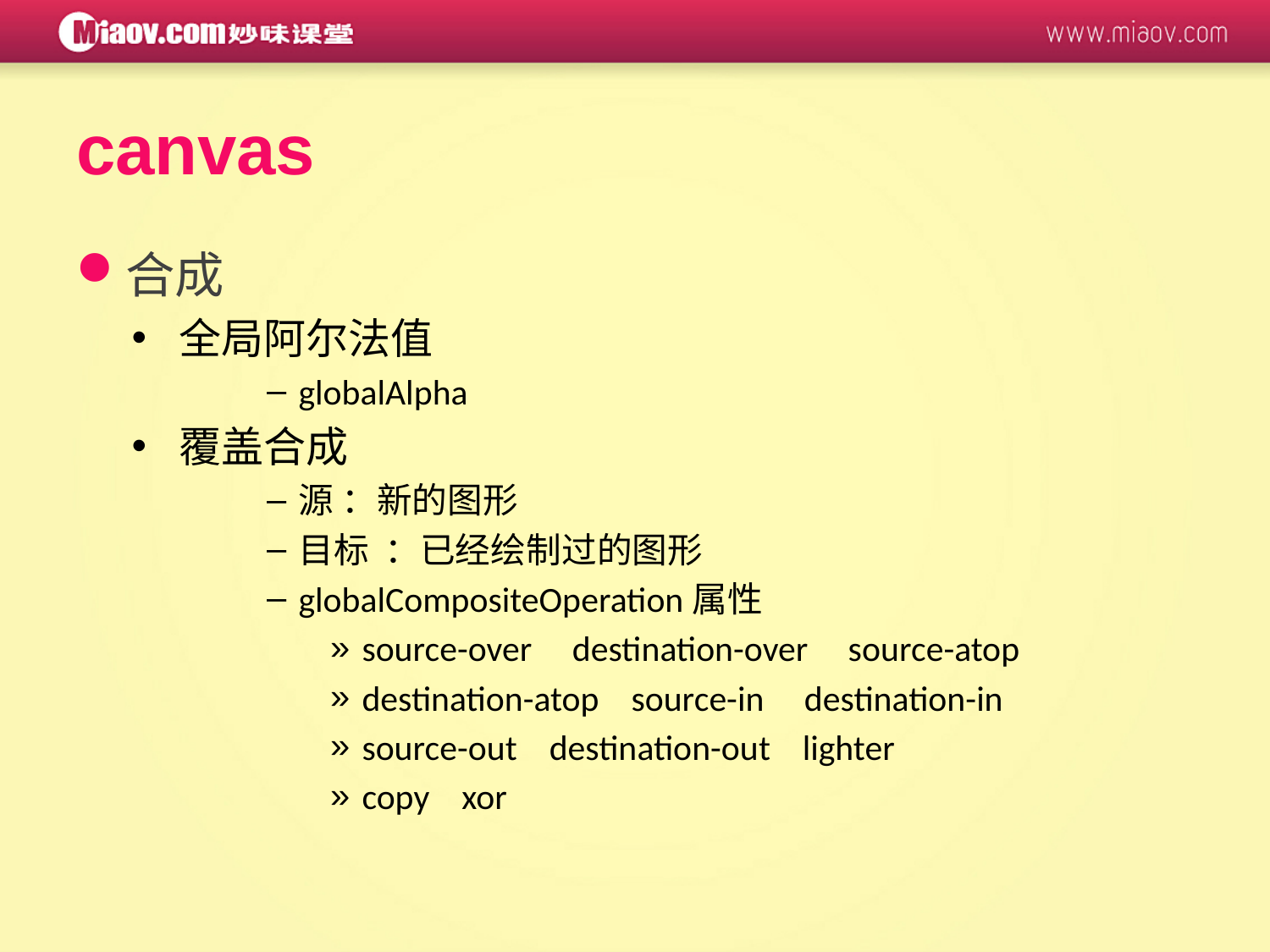

canvas
合成
全局阿尔法值
globalAlpha
覆盖合成
源 ：新的图形
目标  ：已经绘制过的图形
globalCompositeOperation属性
source-over     destination-over     source-atop
destination-atop    source-in     destination-in
source-out    destination-out    lighter
copy    xor